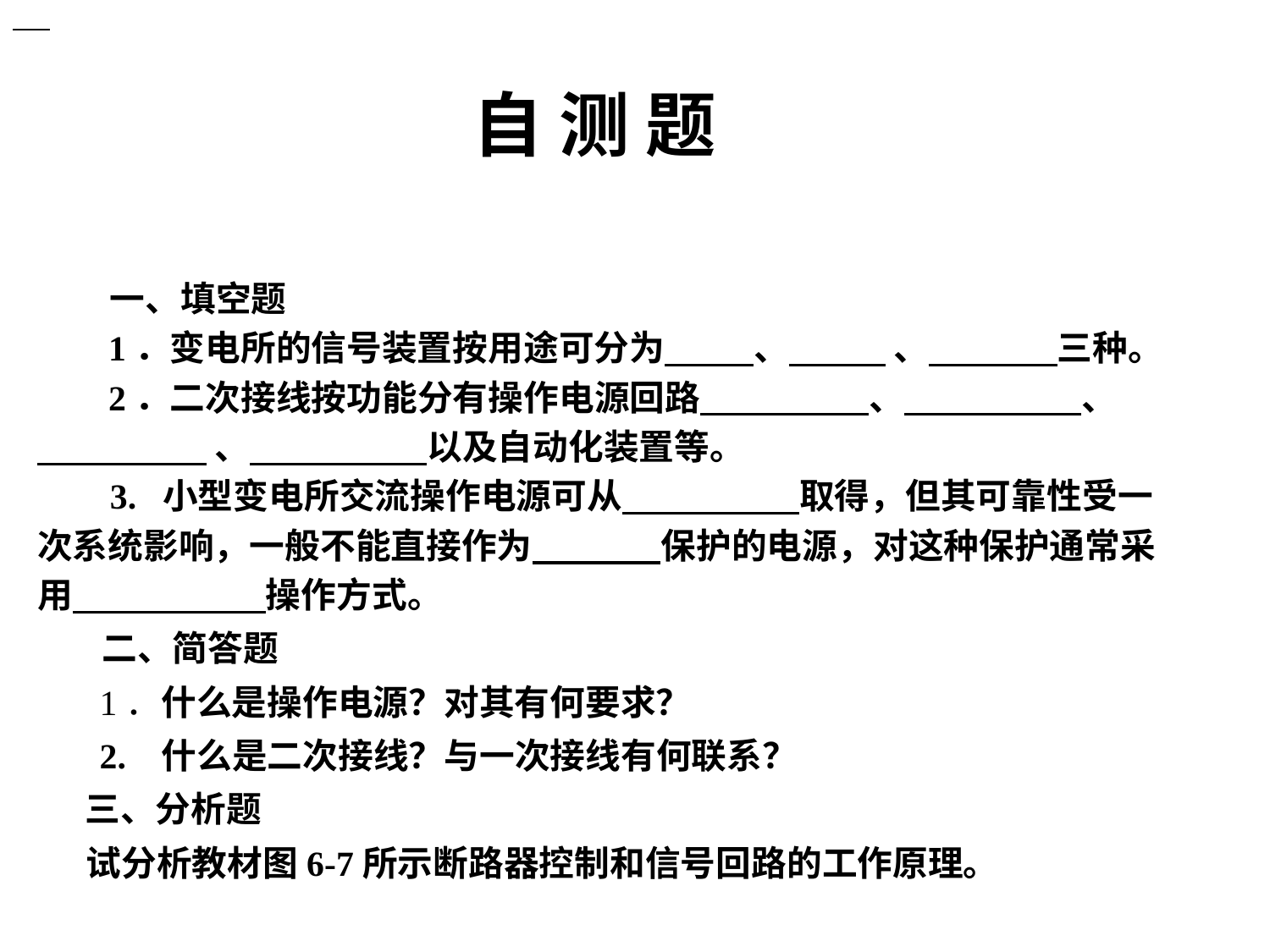

# 自 测 题
        一、填空题
        1．变电所的信号装置按用途可分为           、             、                三种。
        2．二次接线按功能分有操作电源回路                     、                      、
                     、                      以及自动化装置等。
       3.  小型变电所交流操作电源可从                      取得，但其可靠性受一
次系统影响，一般不能直接作为                保护的电源，对这种保护通常采
用                        操作方式。
       二、简答题
       1．什么是操作电源？对其有何要求？
       2.   什么是二次接线？与一次接线有何联系？
     三、分析题
     试分析教材图6-7所示断路器控制和信号回路的工作原理。